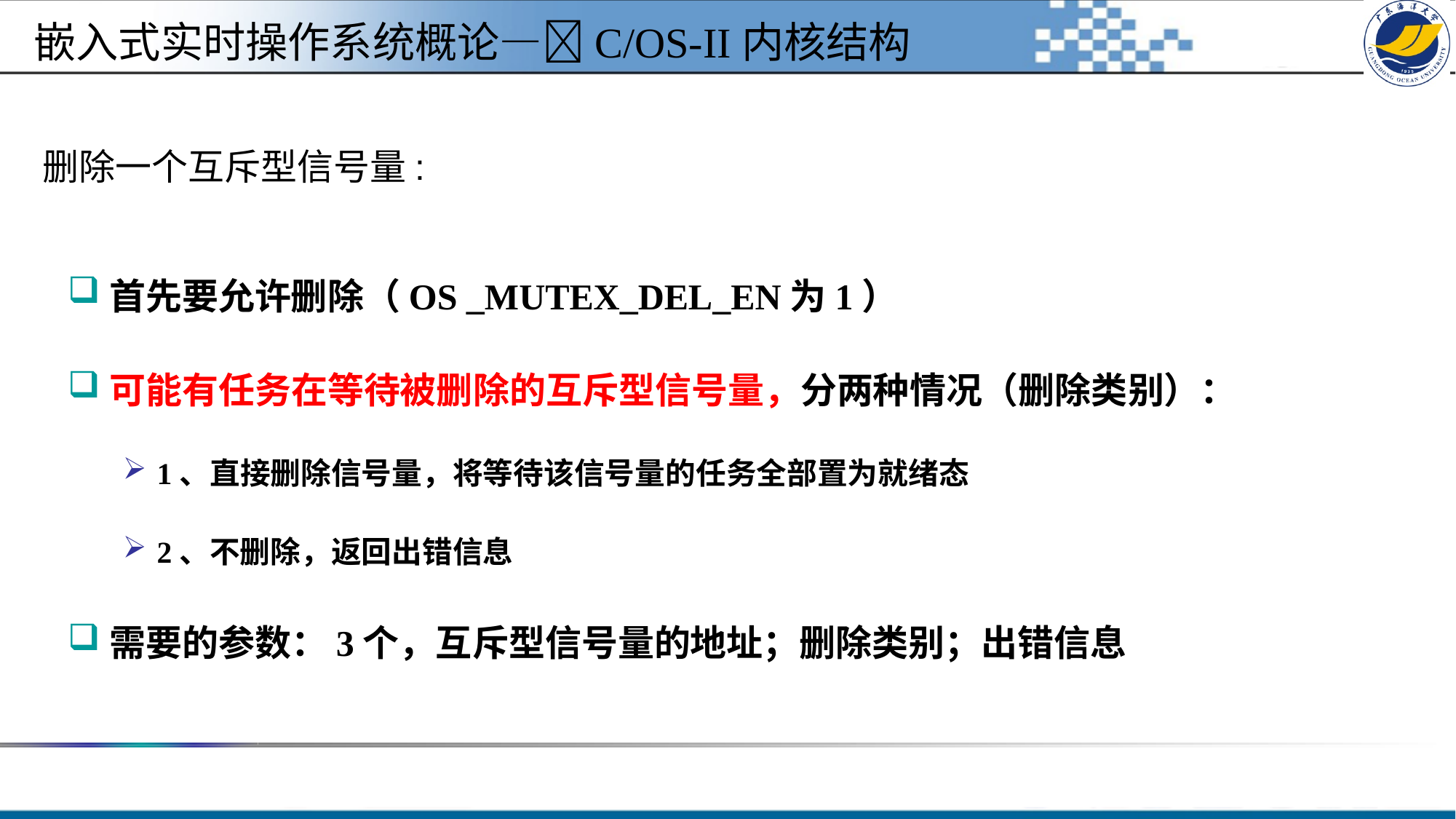

嵌入式实时操作系统概论—μC/OS-II内核结构
# 删除一个互斥型信号量:
首先要允许删除（OS _MUTEX_DEL_EN为1）
可能有任务在等待被删除的互斥型信号量，分两种情况（删除类别）：
1、直接删除信号量，将等待该信号量的任务全部置为就绪态
2、不删除，返回出错信息
需要的参数：3个，互斥型信号量的地址；删除类别；出错信息
71